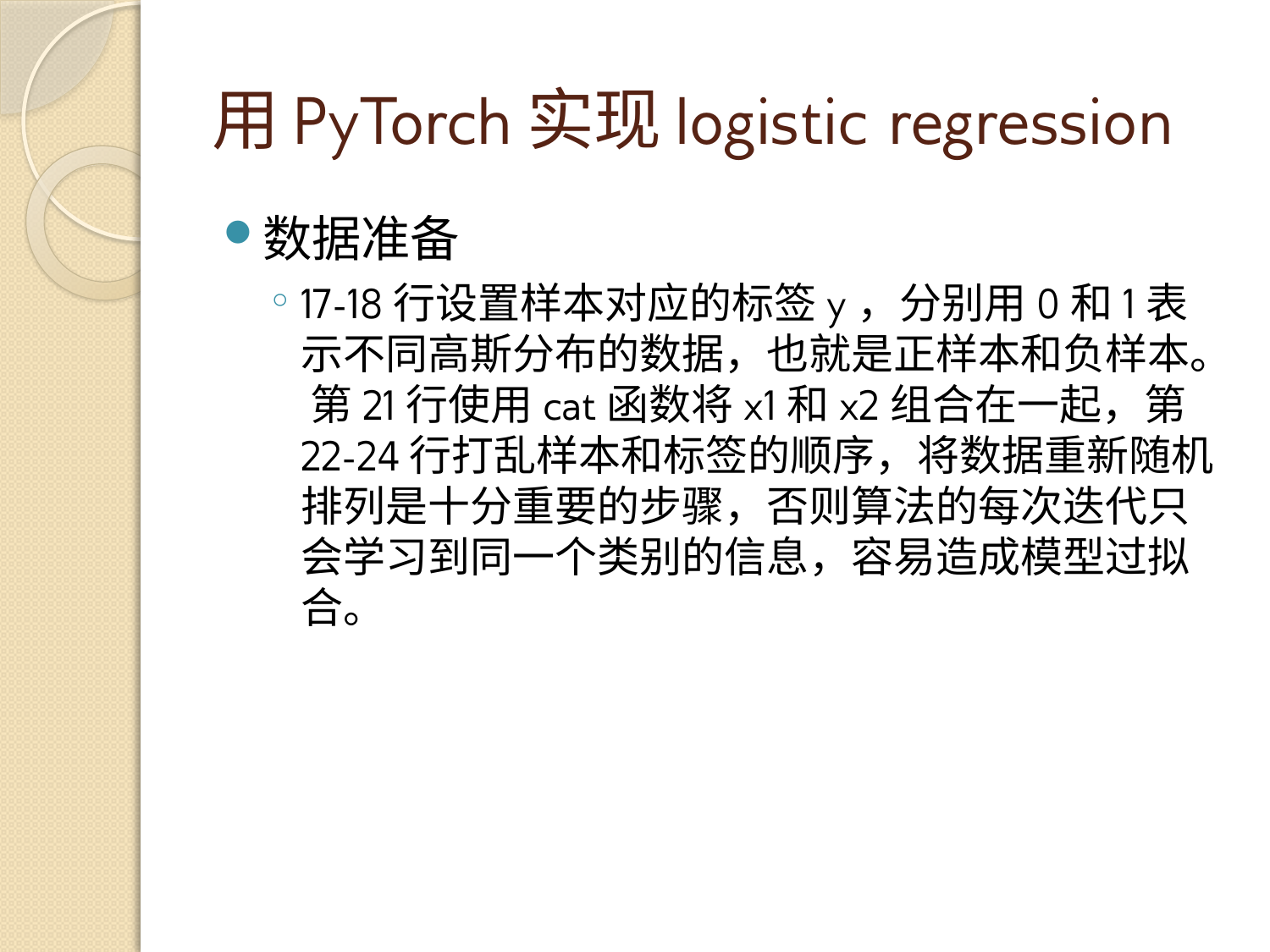

# 用PyTorch实现logistic regression
数据准备
17-18行设置样本对应的标签y，分别用0和1表示不同高斯分布的数据，也就是正样本和负样本。 第21行使用cat函数将x1和x2组合在一起，第22-24行打乱样本和标签的顺序，将数据重新随机排列是十分重要的步骤，否则算法的每次迭代只会学习到同一个类别的信息，容易造成模型过拟合。